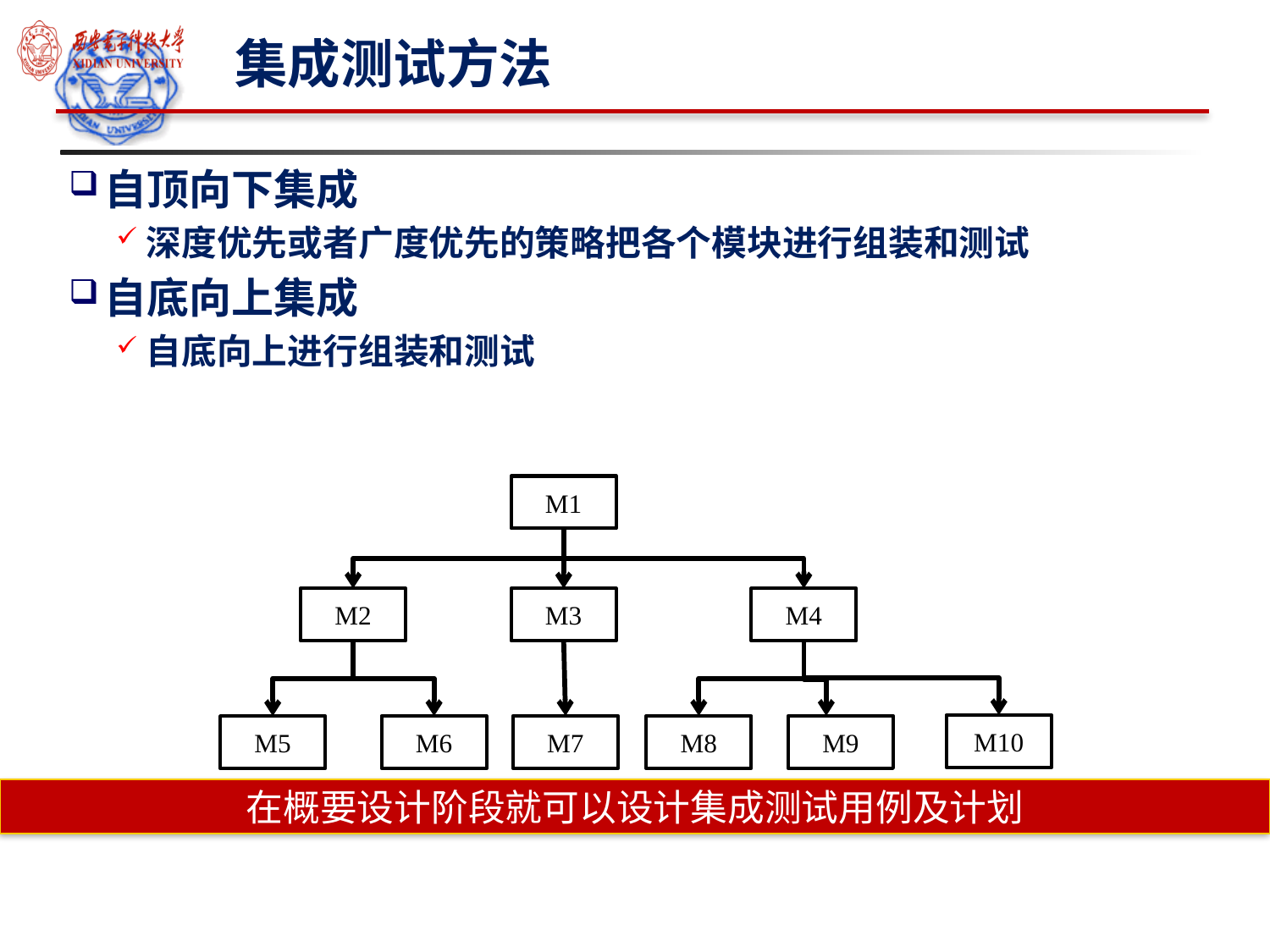

# 集成测试方法
自顶向下集成
深度优先或者广度优先的策略把各个模块进行组装和测试
自底向上集成
自底向上进行组装和测试
M1
M4
M2
M3
M10
M9
M7
M8
M5
M6
在概要设计阶段就可以设计集成测试用例及计划